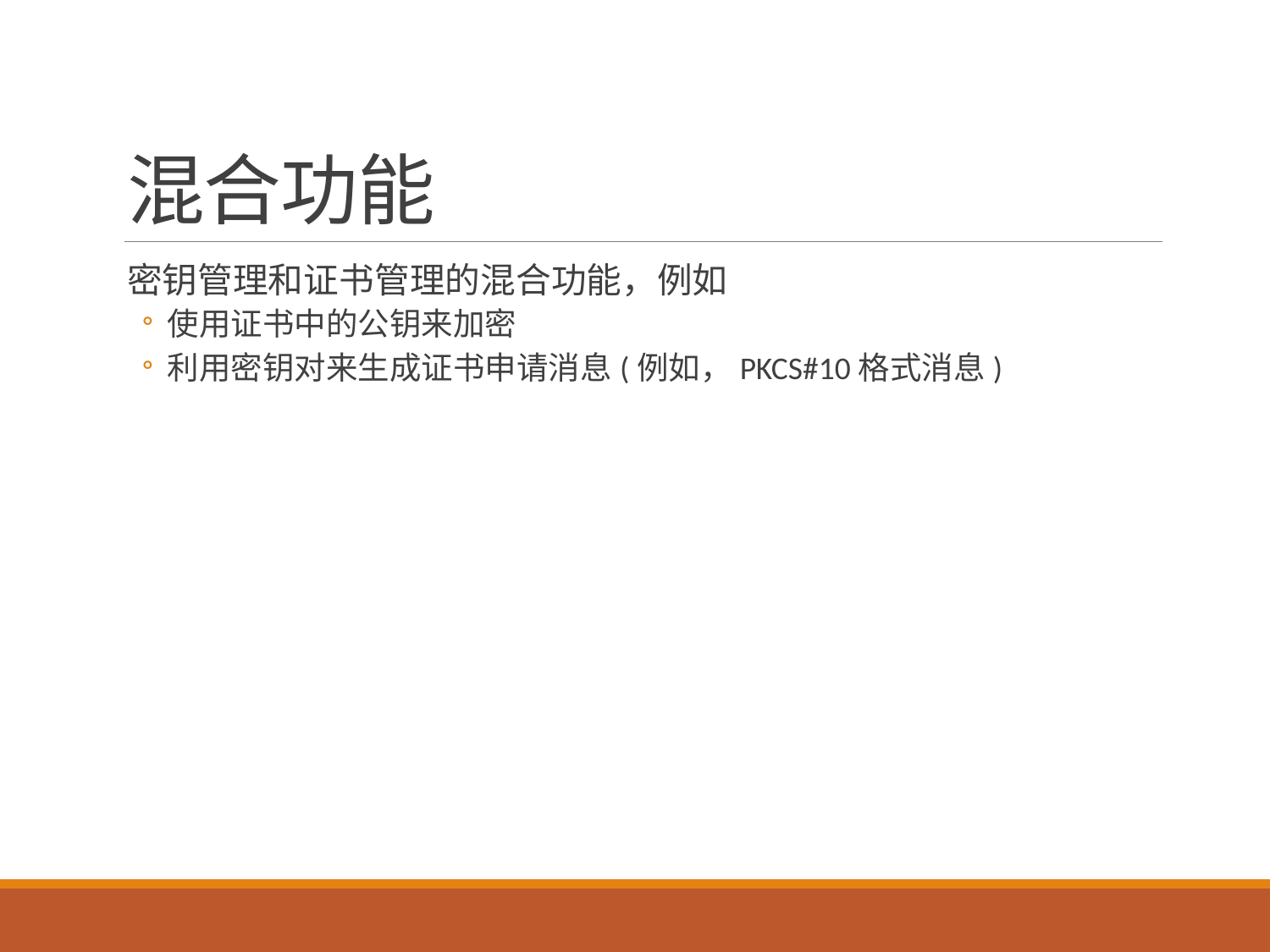

# 混合功能
密钥管理和证书管理的混合功能，例如
使用证书中的公钥来加密
利用密钥对来生成证书申请消息(例如，PKCS#10格式消息)
12